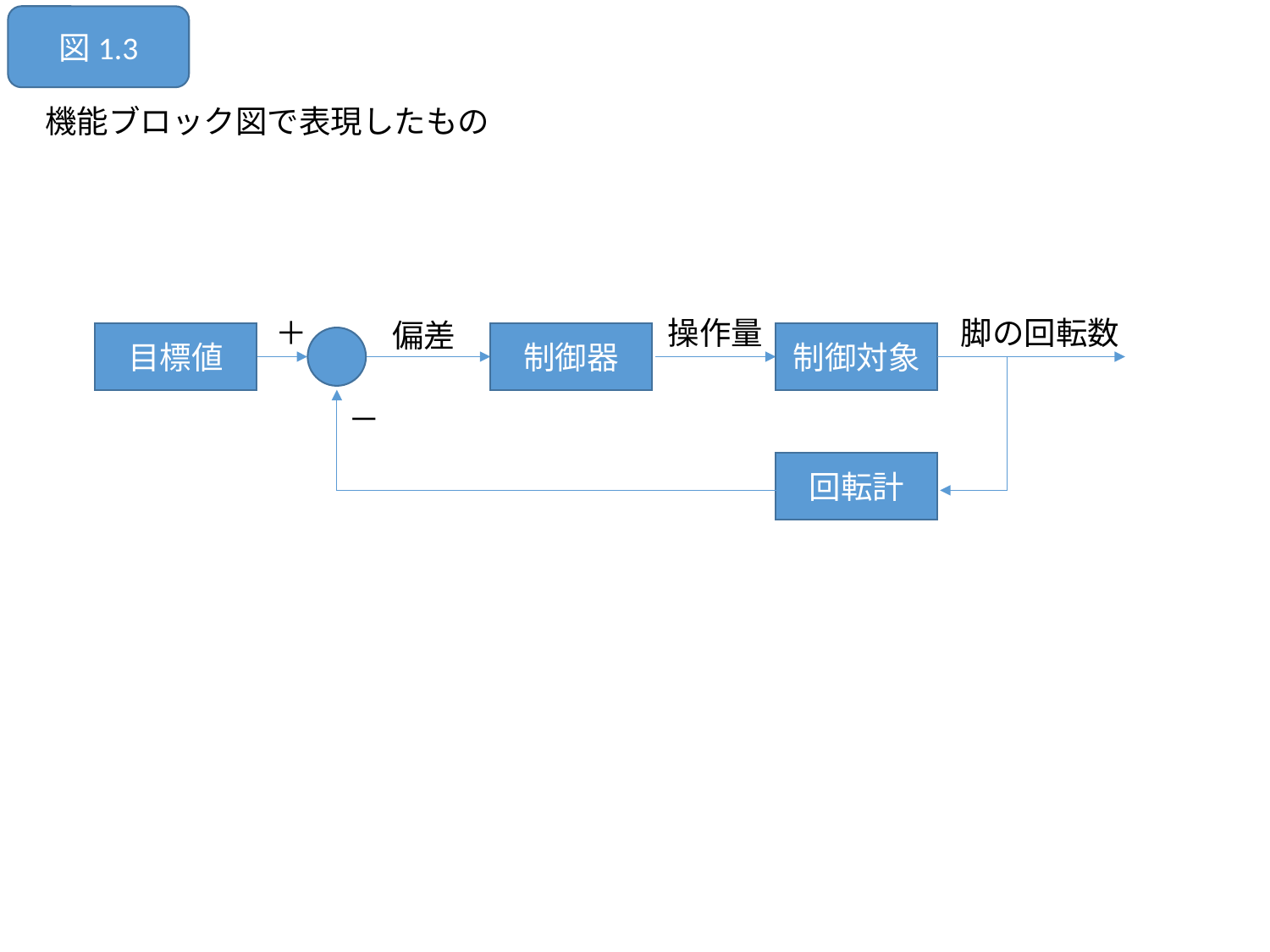

図1.3
機能ブロック図で表現したもの
操作量
脚の回転数
＋
偏差
目標値
制御器
制御対象

－
回転計